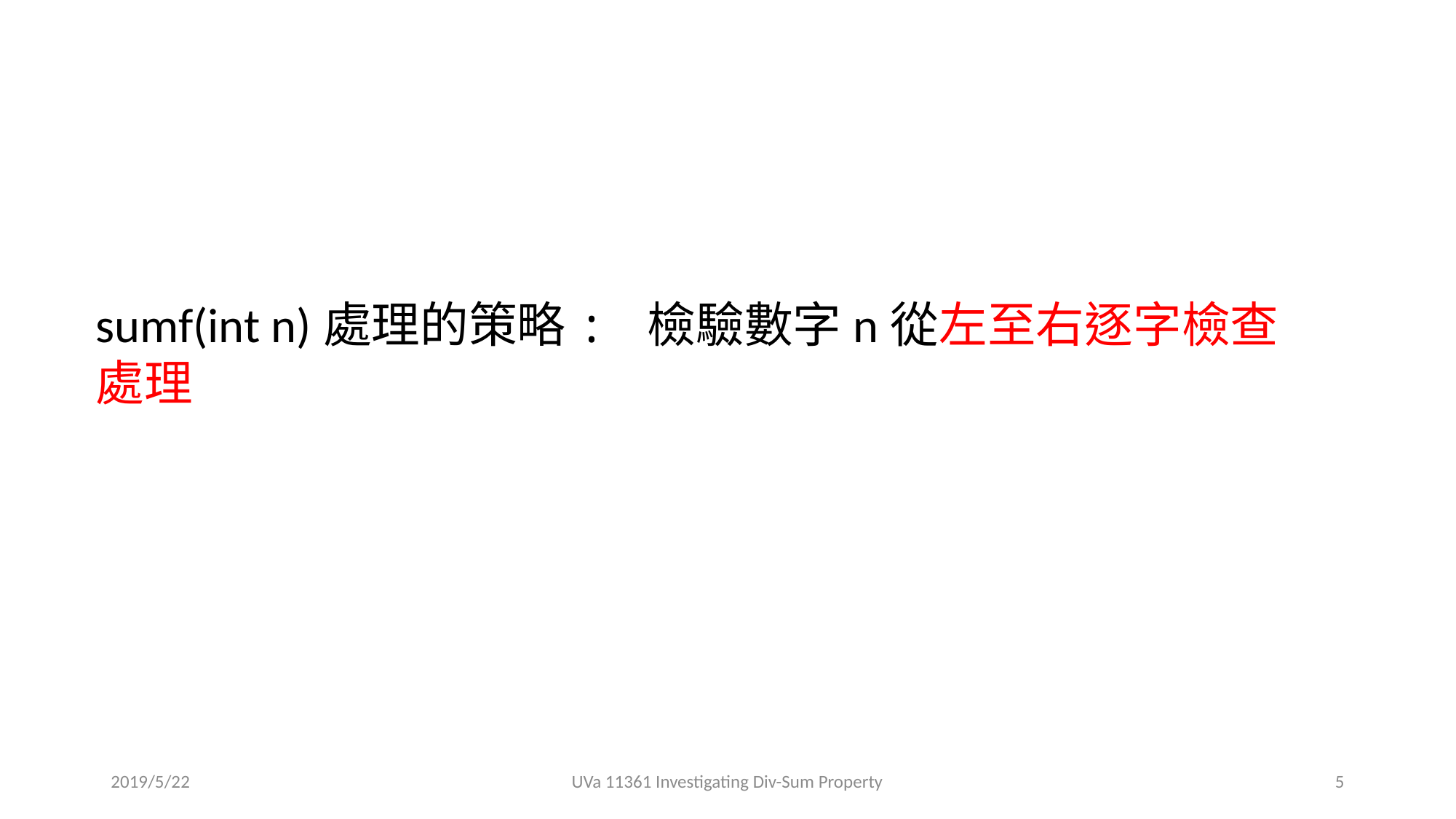

sumf(int n)處理的策略: 檢驗數字n從左至右逐字檢查處理
2019/5/22
UVa 11361 Investigating Div-Sum Property
5